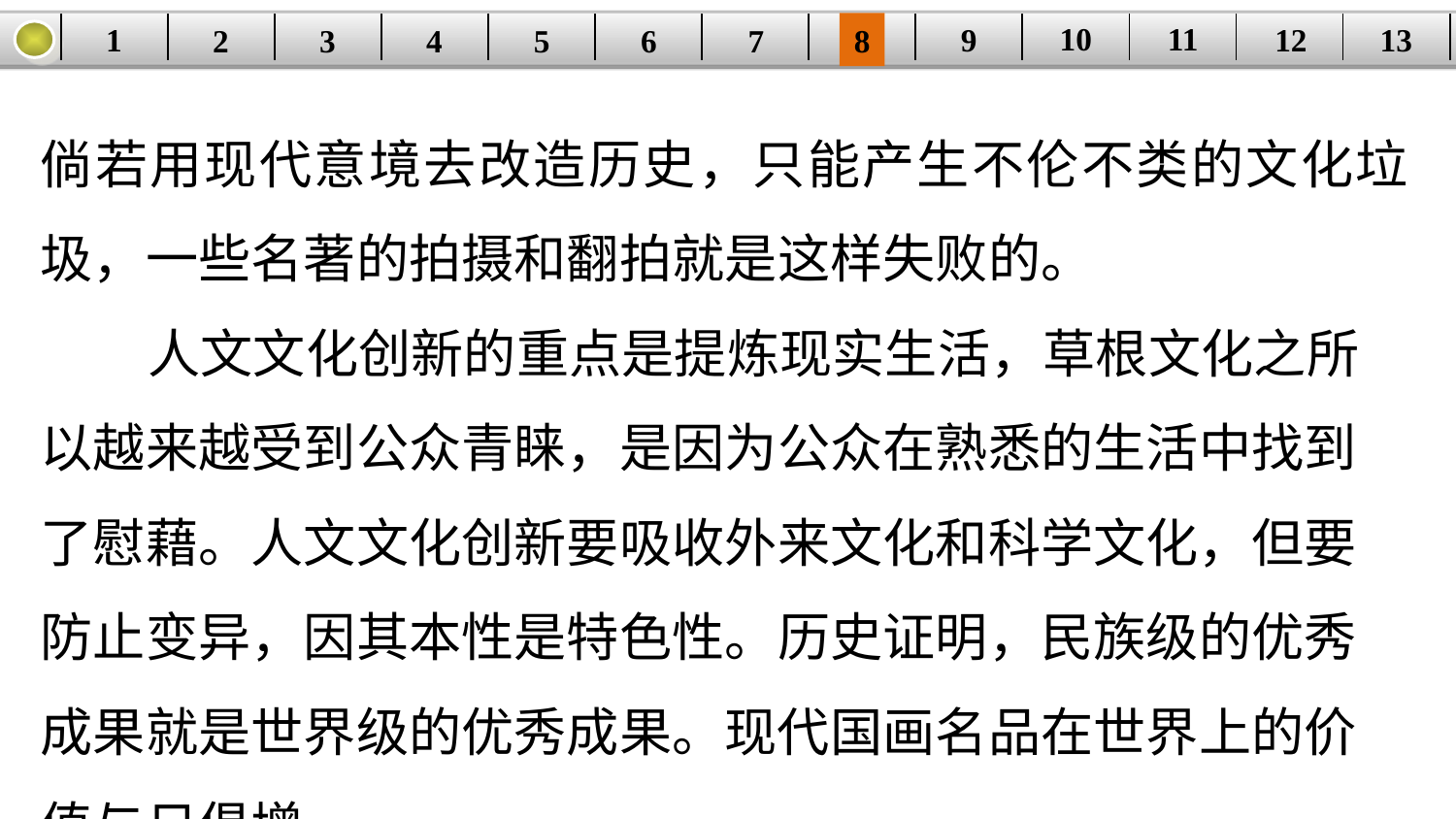

10

11
12
9
13
1
3
4
5
6
8
2
|  |  |  |  |  |  |  |  |  |  |  |  |  |
| --- | --- | --- | --- | --- | --- | --- | --- | --- | --- | --- | --- | --- |
7

倘若用现代意境去改造历史，只能产生不伦不类的文化垃圾，一些名著的拍摄和翻拍就是这样失败的。
        人文文化创新的重点是提炼现实生活，草根文化之所以越来越受到公众青睐，是因为公众在熟悉的生活中找到了慰藉。人文文化创新要吸收外来文化和科学文化，但要防止变异，因其本性是特色性。历史证明，民族级的优秀成果就是世界级的优秀成果。现代国画名品在世界上的价值与日俱增，